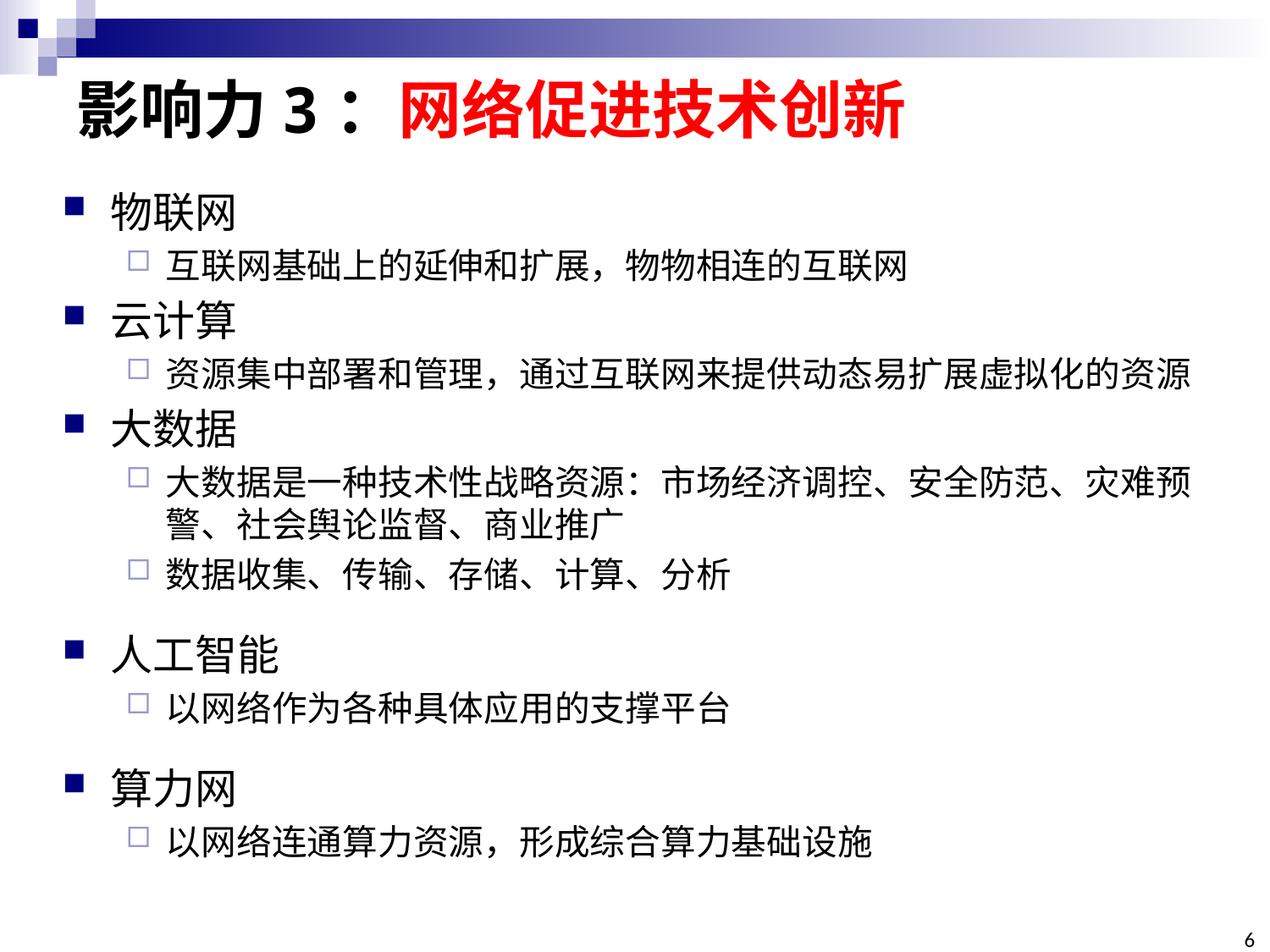

影响力3：网络促进技术创新
物联网
互联网基础上的延伸和扩展，物物相连的互联网
云计算
资源集中部署和管理，通过互联网来提供动态易扩展虚拟化的资源
大数据
大数据是一种技术性战略资源：市场经济调控、安全防范、灾难预警、社会舆论监督、商业推广
数据收集、传输、存储、计算、分析
人工智能
以网络作为各种具体应用的支撑平台
算力网
以网络连通算力资源，形成综合算力基础设施

6